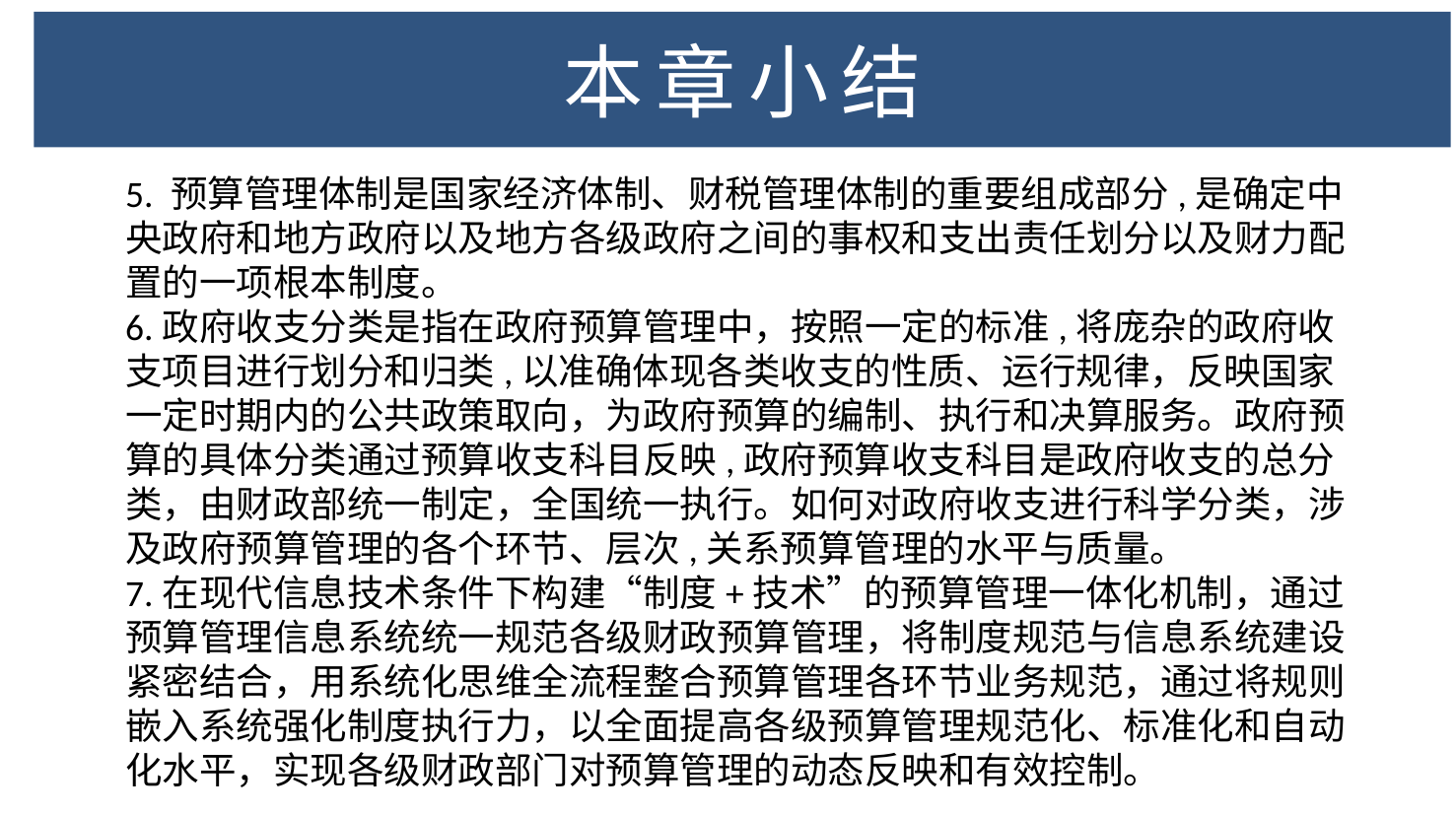

# 本章小结
本章小结
5. 预算管理体制是国家经济体制、财税管理体制的重要组成部分,是确定中央政府和地方政府以及地方各级政府之间的事权和支出责任划分以及财力配置的一项根本制度。
6.政府收支分类是指在政府预算管理中，按照一定的标准,将庞杂的政府收支项目进行划分和归类,以准确体现各类收支的性质、运行规律，反映国家一定时期内的公共政策取向，为政府预算的编制、执行和决算服务。政府预算的具体分类通过预算收支科目反映,政府预算收支科目是政府收支的总分类，由财政部统一制定，全国统一执行。如何对政府收支进行科学分类，涉及政府预算管理的各个环节、层次,关系预算管理的水平与质量。
7.在现代信息技术条件下构建“制度+技术”的预算管理一体化机制，通过预算管理信息系统统一规范各级财政预算管理，将制度规范与信息系统建设紧密结合，用系统化思维全流程整合预算管理各环节业务规范，通过将规则嵌入系统强化制度执行力，以全面提高各级预算管理规范化、标准化和自动化水平，实现各级财政部门对预算管理的动态反映和有效控制。